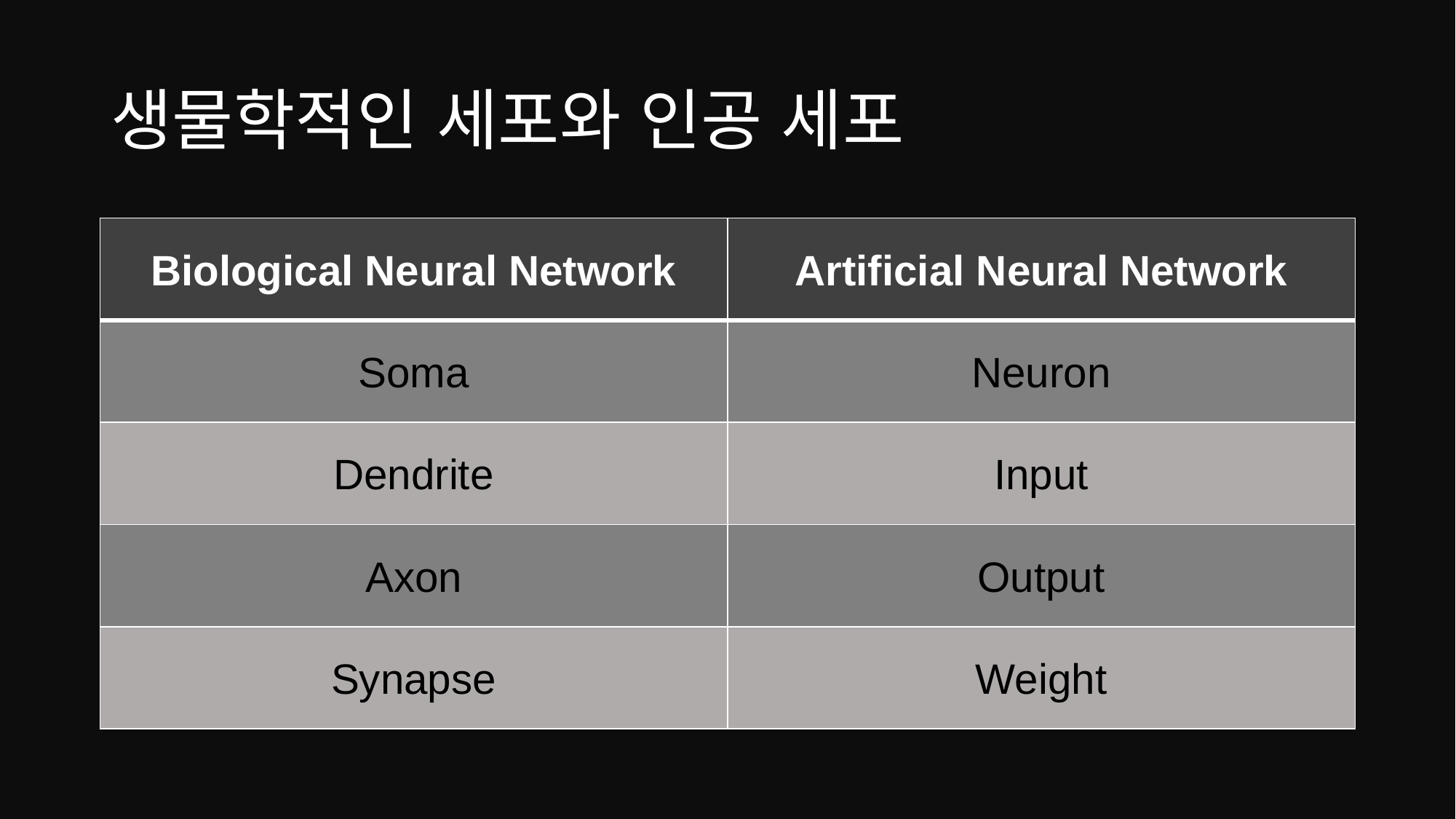

# 생물학적인 세포와 인공 세포
| Biological Neural Network | Artificial Neural Network |
| --- | --- |
| Soma | Neuron |
| Dendrite | Input |
| Axon | Output |
| Synapse | Weight |